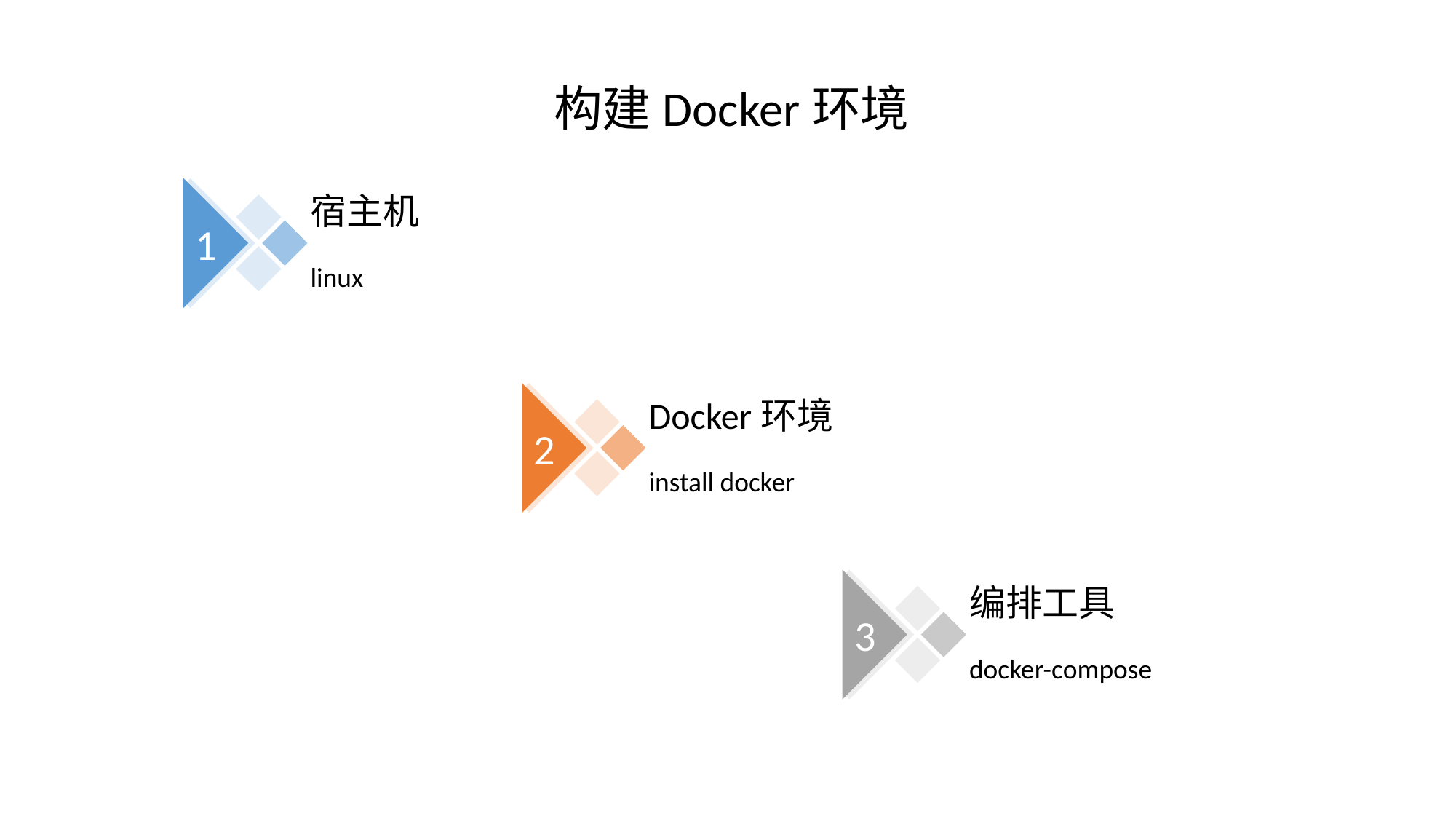

构建Docker环境
1

宿主机

linux

2

Docker环境

install docker

3

编排工具

docker-compose